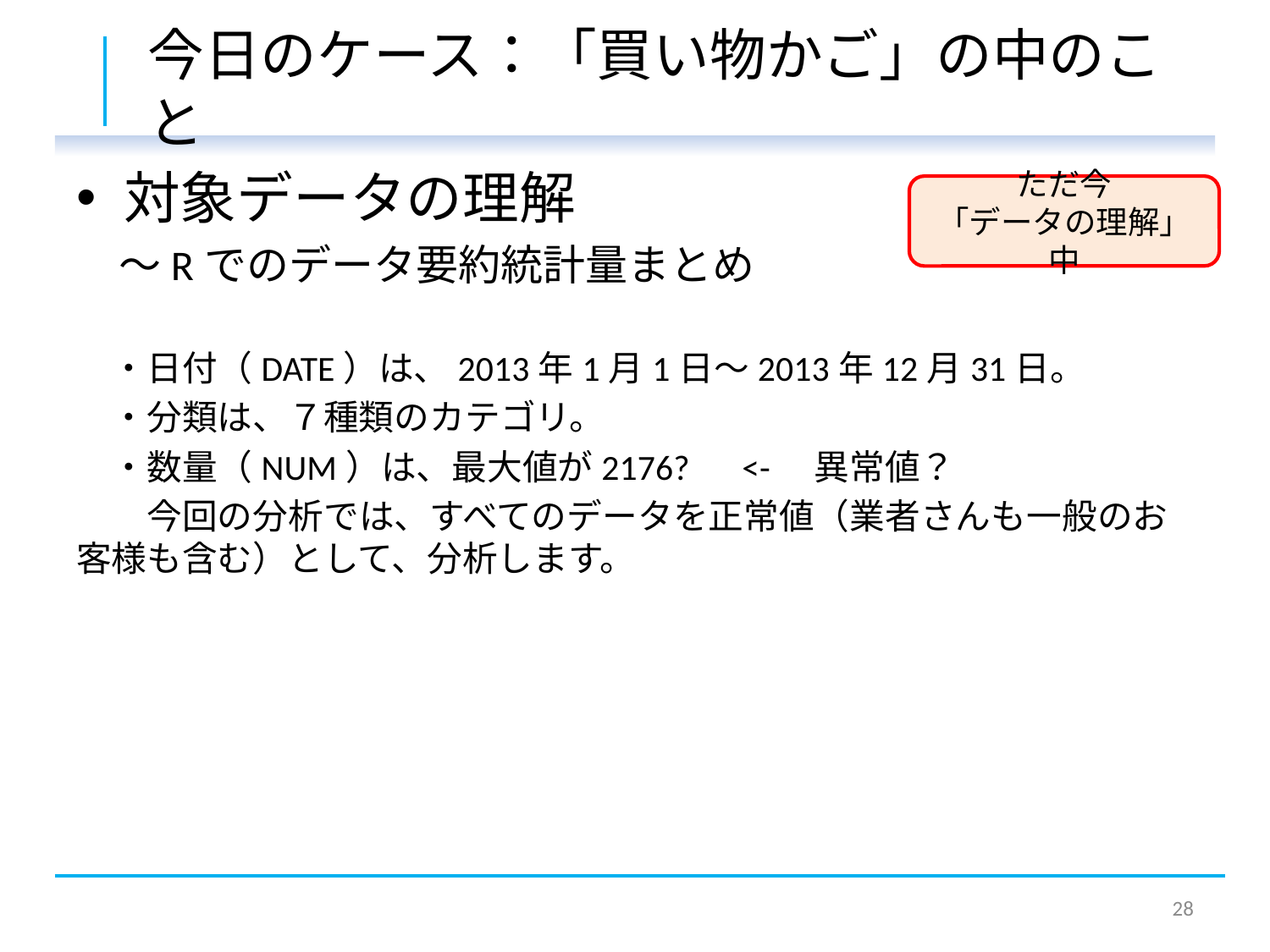

# 今日のケース：「買い物かご」の中のこと
対象データの理解
　～Rでのデータ要約統計量まとめ

　・日付（DATE）は、2013年1月1日～2013年12月31日。
　・分類は、７種類のカテゴリ。
　・数量（NUM）は、最大値が2176?　<-　異常値？
　　今回の分析では、すべてのデータを正常値（業者さんも一般のお客様も含む）として、分析します。
ただ今
「データの理解」中
28